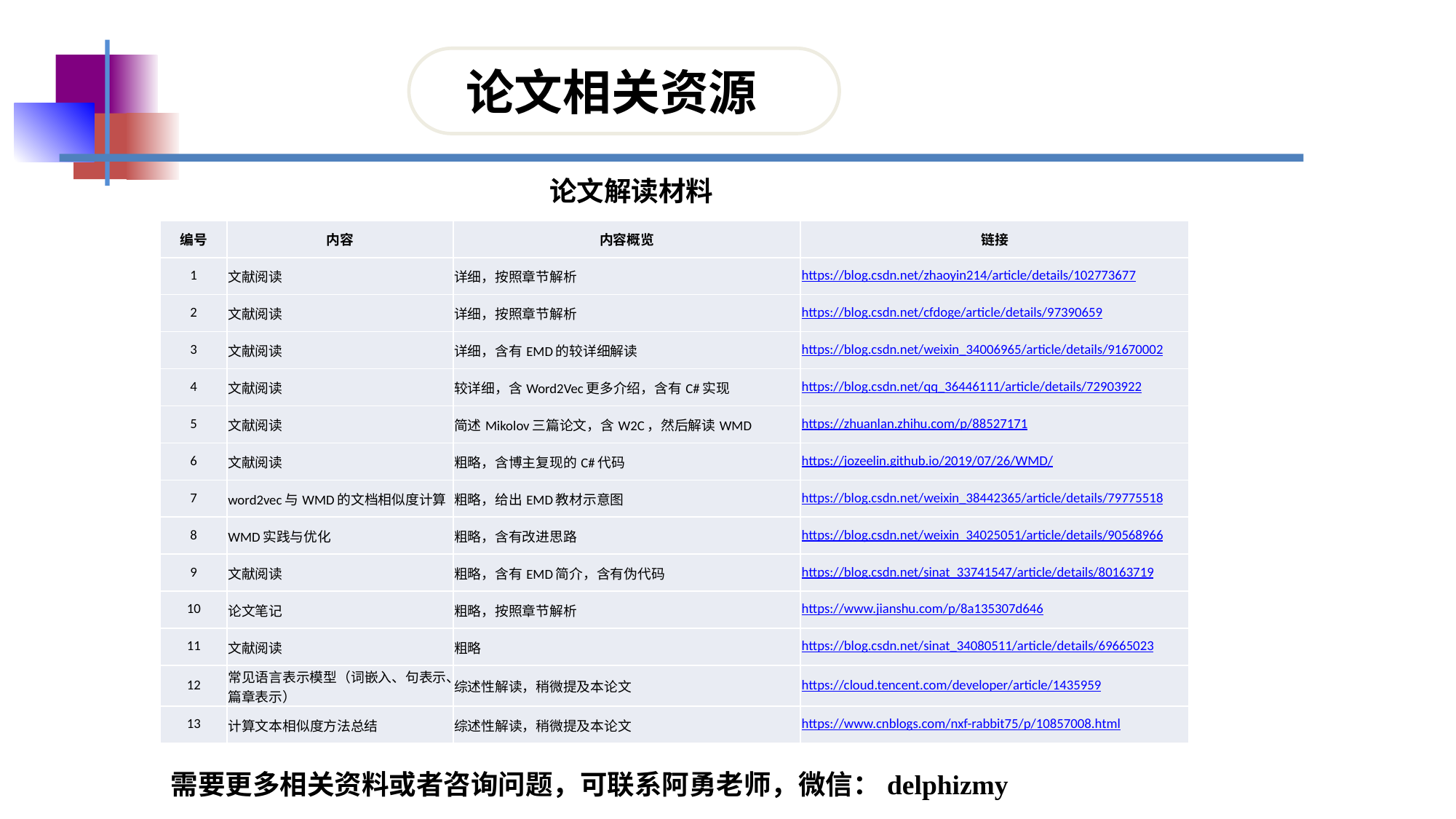

论文相关资源
论文解读材料
| 编号 | 内容 | 内容概览 | 链接 |
| --- | --- | --- | --- |
| 1 | 文献阅读 | 详细，按照章节解析 | https://blog.csdn.net/zhaoyin214/article/details/102773677 |
| 2 | 文献阅读 | 详细，按照章节解析 | https://blog.csdn.net/cfdoge/article/details/97390659 |
| 3 | 文献阅读 | 详细，含有EMD的较详细解读 | https://blog.csdn.net/weixin\_34006965/article/details/91670002 |
| 4 | 文献阅读 | 较详细，含Word2Vec更多介绍，含有C#实现 | https://blog.csdn.net/qq\_36446111/article/details/72903922 |
| 5 | 文献阅读 | 简述Mikolov三篇论文，含W2C，然后解读WMD | https://zhuanlan.zhihu.com/p/88527171 |
| 6 | 文献阅读 | 粗略，含博主复现的C#代码 | https://jozeelin.github.io/2019/07/26/WMD/ |
| 7 | word2vec与WMD的文档相似度计算 | 粗略，给出EMD教材示意图 | https://blog.csdn.net/weixin\_38442365/article/details/79775518 |
| 8 | WMD实践与优化 | 粗略，含有改进思路 | https://blog.csdn.net/weixin\_34025051/article/details/90568966 |
| 9 | 文献阅读 | 粗略，含有EMD简介，含有伪代码 | https://blog.csdn.net/sinat\_33741547/article/details/80163719 |
| 10 | 论文笔记 | 粗略，按照章节解析 | https://www.jianshu.com/p/8a135307d646 |
| 11 | 文献阅读 | 粗略 | https://blog.csdn.net/sinat\_34080511/article/details/69665023 |
| 12 | 常见语言表示模型（词嵌入、句表示、篇章表示） | 综述性解读，稍微提及本论文 | https://cloud.tencent.com/developer/article/1435959 |
| 13 | 计算文本相似度方法总结 | 综述性解读，稍微提及本论文 | https://www.cnblogs.com/nxf-rabbit75/p/10857008.html |

需要更多相关资料或者咨询问题，可联系阿勇老师，微信：delphizmy